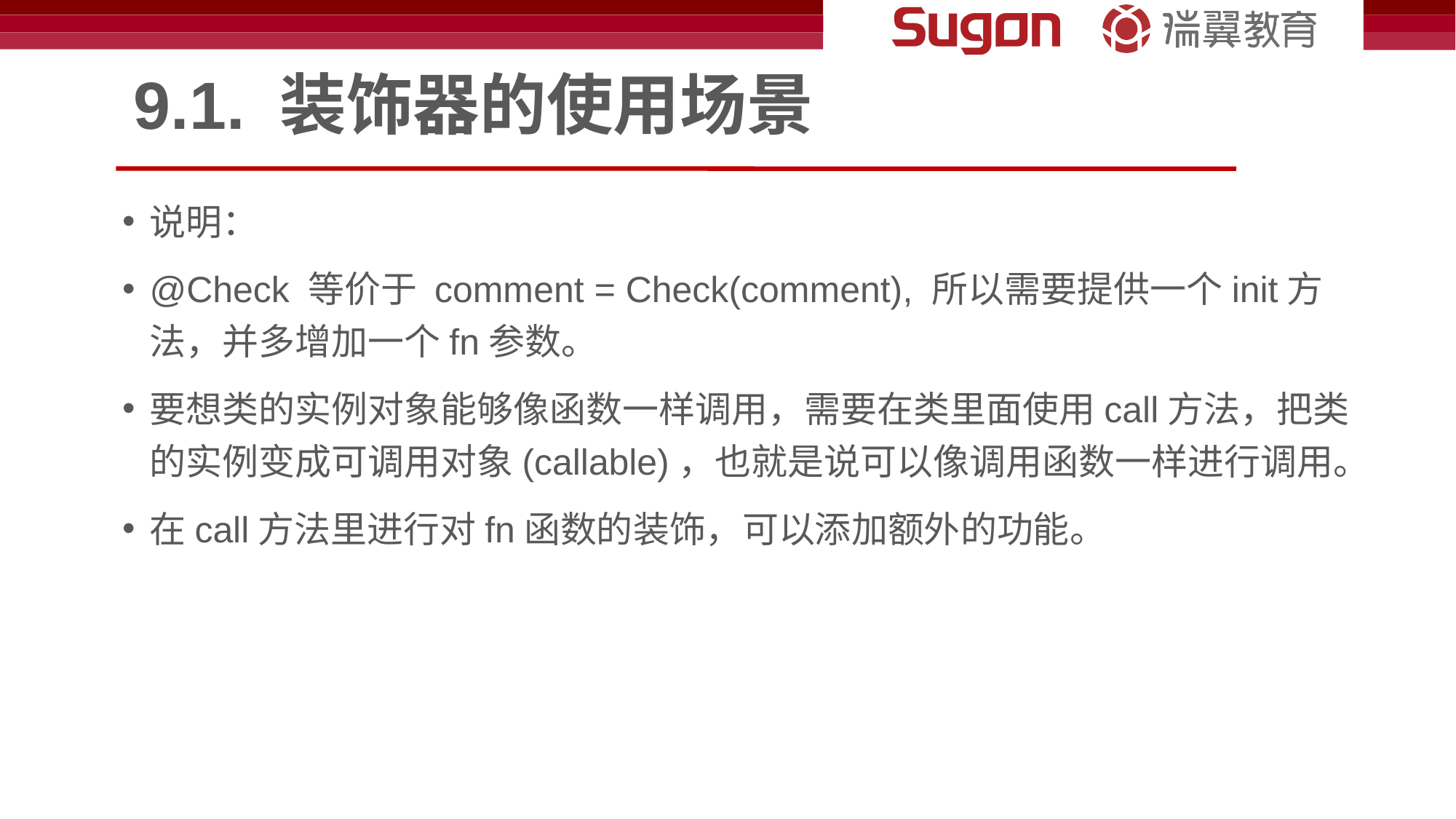

# 9.1. 装饰器的使用场景
说明：
@Check 等价于 comment = Check(comment), 所以需要提供一个init方法，并多增加一个fn参数。
要想类的实例对象能够像函数一样调用，需要在类里面使用call方法，把类的实例变成可调用对象(callable)，也就是说可以像调用函数一样进行调用。
在call方法里进行对fn函数的装饰，可以添加额外的功能。